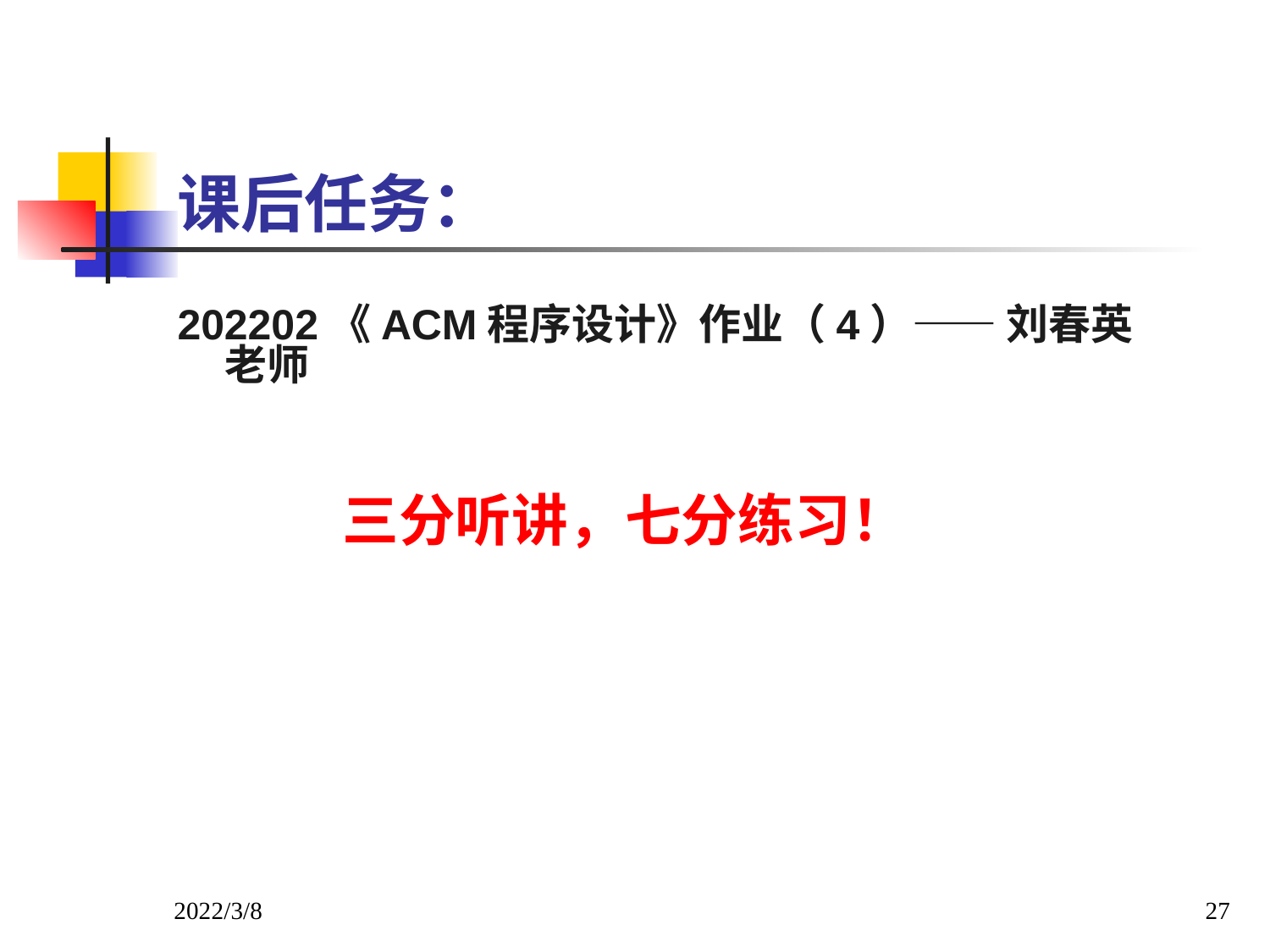

# 课后任务：
202202《ACM程序设计》作业（4）—— 刘春英老师

三分听讲，七分练习！
2022/3/8
27